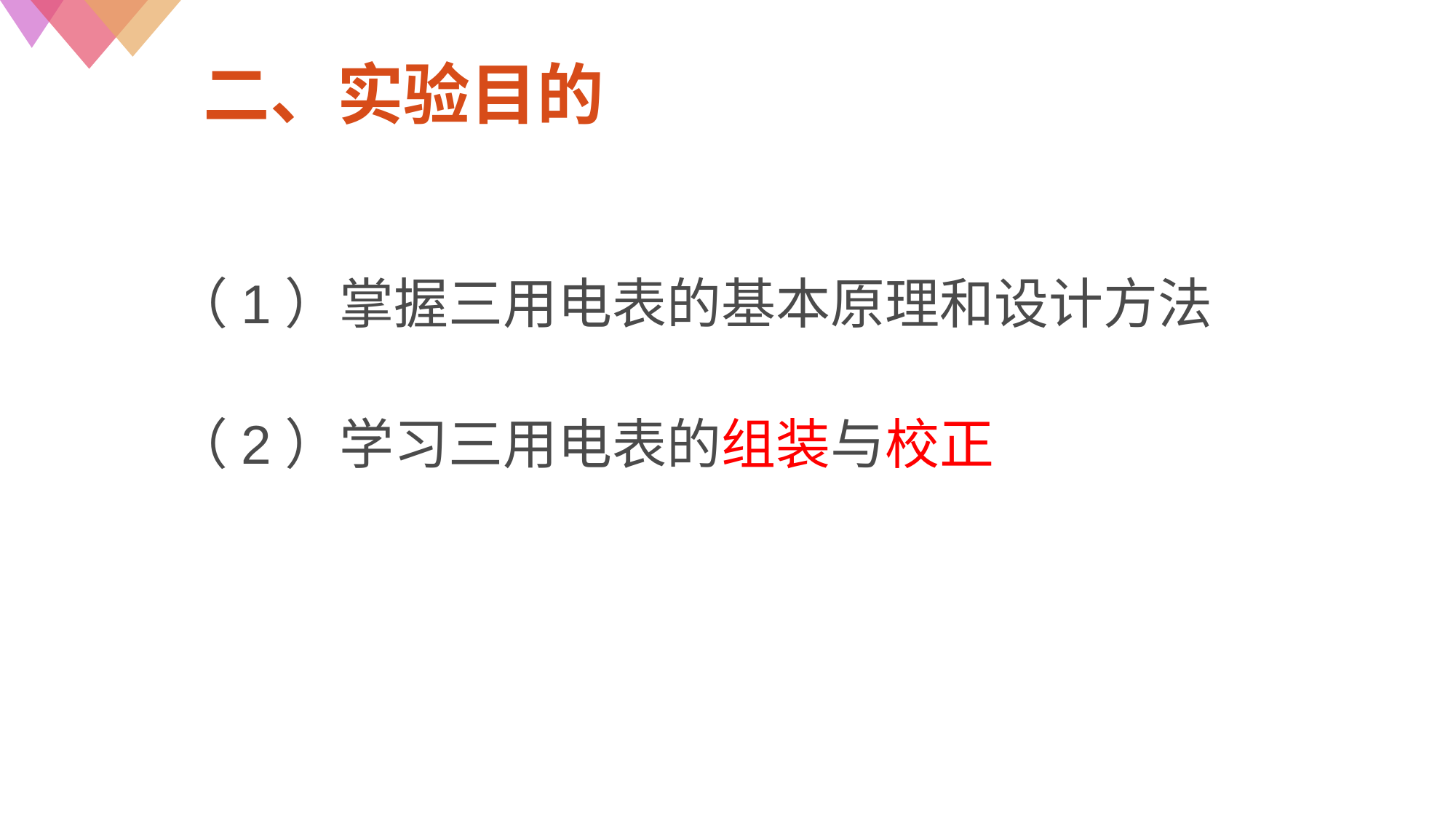

二、实验目的
（1）掌握三用电表的基本原理和设计方法
（2）学习三用电表的组装与校正